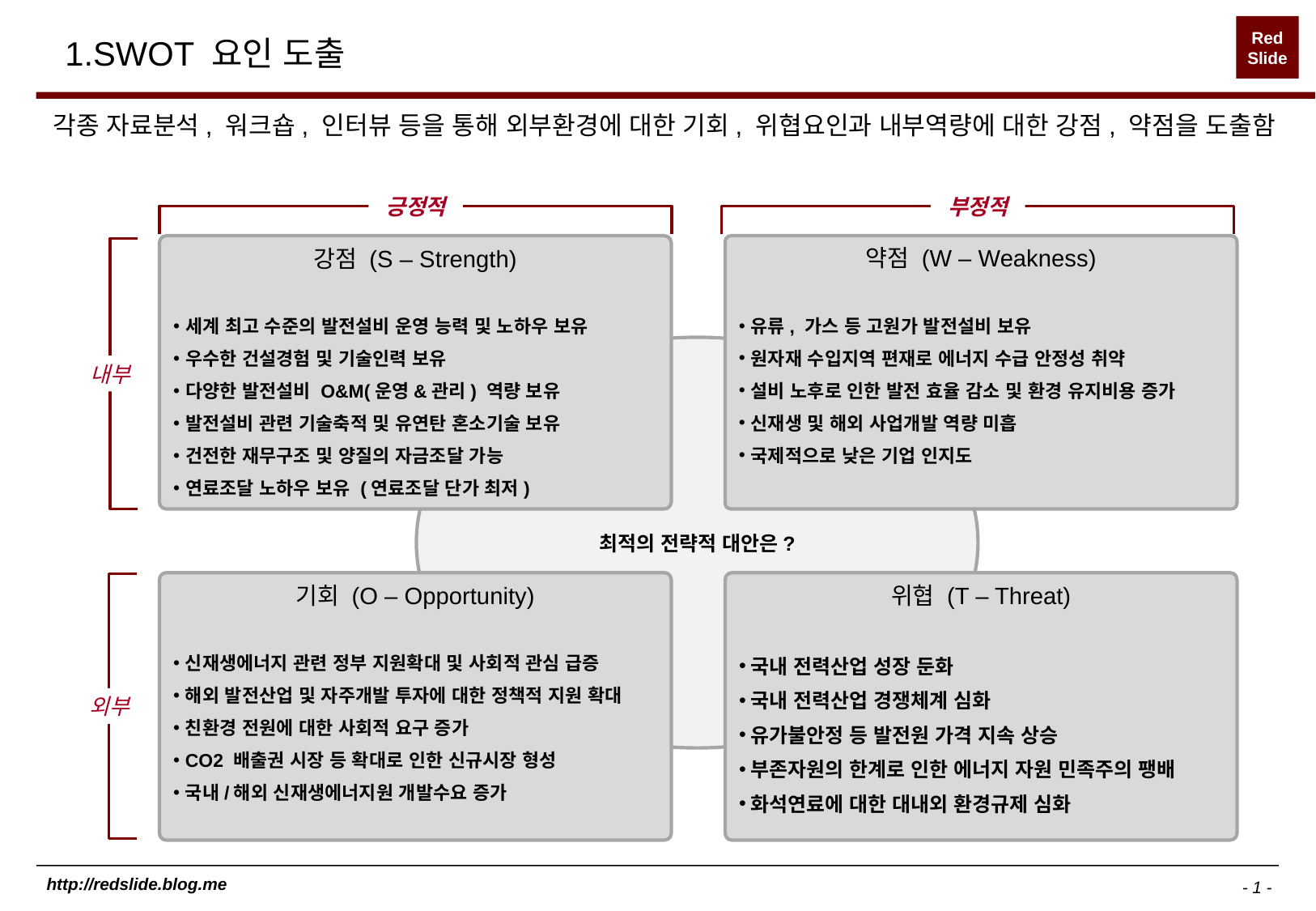

# 1.SWOT 요인 도출
각종 자료분석, 워크숍, 인터뷰 등을 통해 외부환경에 대한 기회, 위협요인과 내부역량에 대한 강점, 약점을 도출함

긍정적

부정적
강점 (S – Strength)

세계 최고 수준의 발전설비 운영 능력 및 노하우 보유
우수한 건설경험 및 기술인력 보유
다양한 발전설비 O&M(운영&관리) 역량 보유
발전설비 관련 기술축적 및 유연탄 혼소기술 보유
건전한 재무구조 및 양질의 자금조달 가능
연료조달 노하우 보유 (연료조달 단가 최저)
약점 (W – Weakness)

유류, 가스 등 고원가 발전설비 보유
원자재 수입지역 편재로 에너지 수급 안정성 취약
설비 노후로 인한 발전 효율 감소 및 환경 유지비용 증가
신재생 및 해외 사업개발 역량 미흡
국제적으로 낮은 기업 인지도

내부
최적의 전략적 대안은?
기회 (O – Opportunity)

신재생에너지 관련 정부 지원확대 및 사회적 관심 급증
해외 발전산업 및 자주개발 투자에 대한 정책적 지원 확대
친환경 전원에 대한 사회적 요구 증가
CO2 배출권 시장 등 확대로 인한 신규시장 형성
국내/해외 신재생에너지원 개발수요 증가
위협 (T – Threat)

국내 전력산업 성장 둔화
국내 전력산업 경쟁체계 심화
유가불안정 등 발전원 가격 지속 상승
부존자원의 한계로 인한 에너지 자원 민족주의 팽배
화석연료에 대한 대내외 환경규제 심화

외부